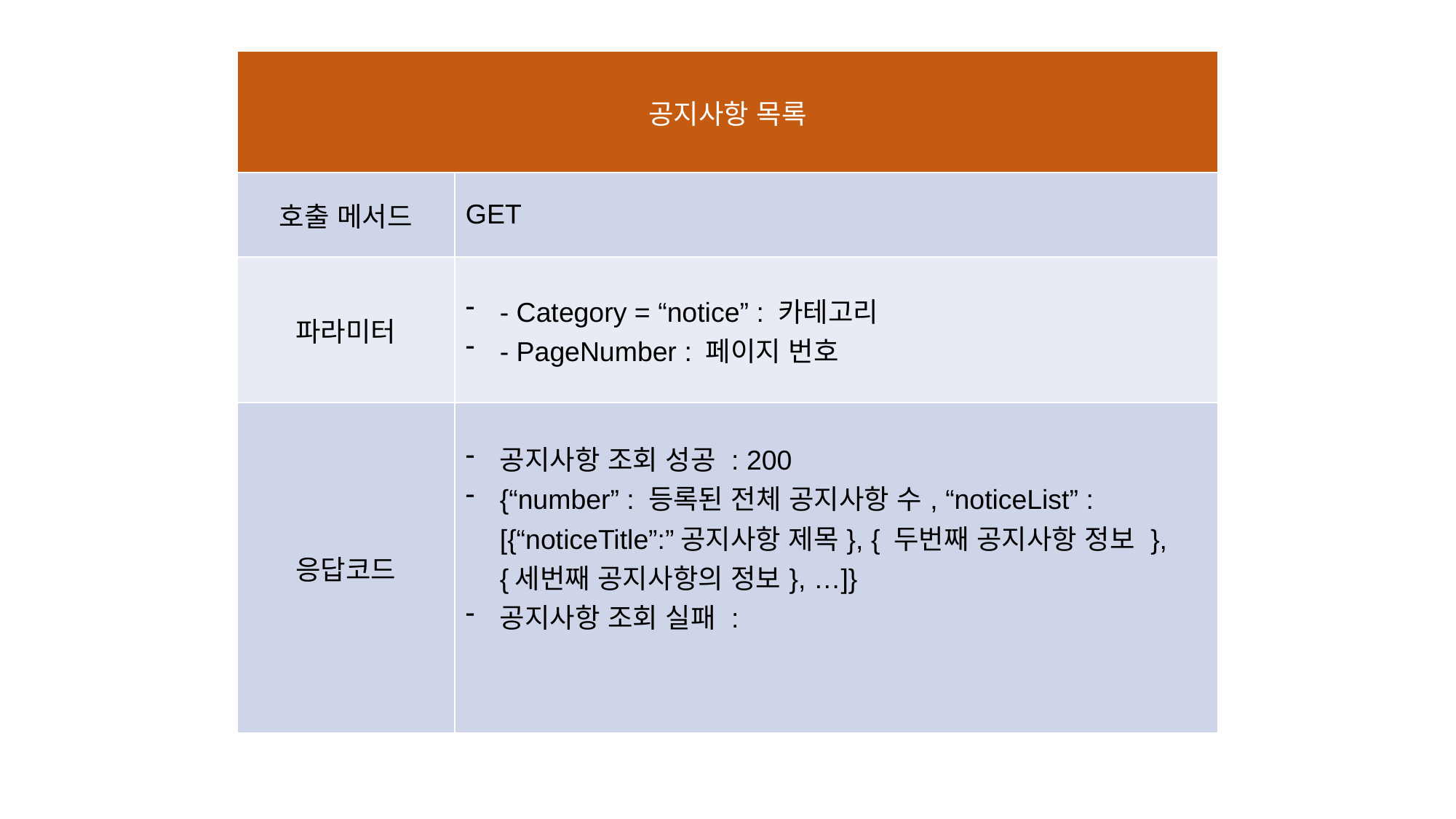

| 공지사항 목록 |  |
| --- | --- |
| 호출 메서드 | GET |
| 파라미터 | - Category = “notice” : 카테고리 - PageNumber : 페이지 번호 |
| 응답코드 | 공지사항 조회 성공 : 200 {“number” : 등록된 전체 공지사항 수, “noticeList” : [{“noticeTitle”:”공지사항 제목}, { 두번째 공지사항 정보 }, {세번째 공지사항의 정보}, …]} 공지사항 조회 실패 : |